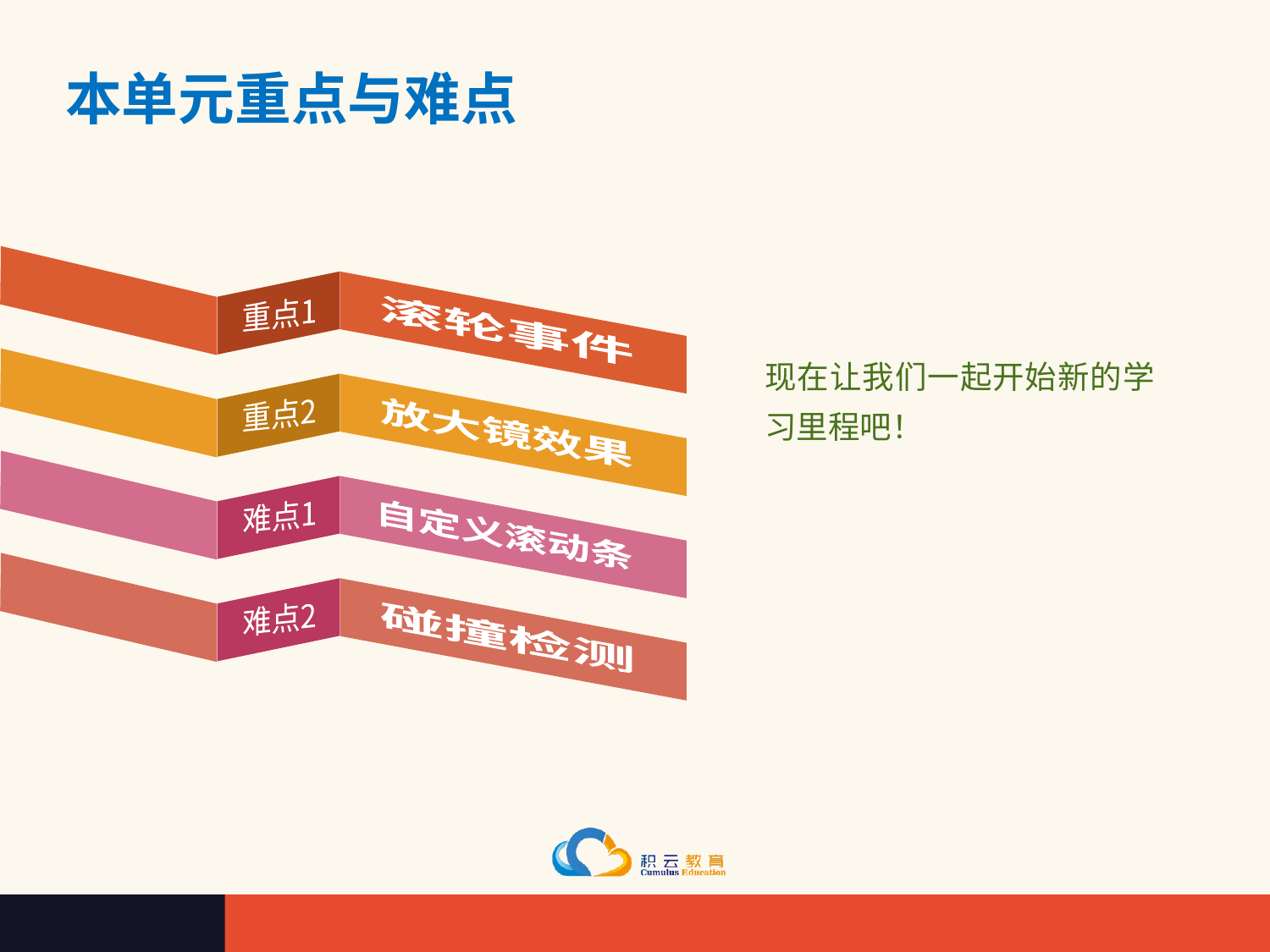

# 本单元重点与难点

滚轮事件
重点1
现在让我们一起开始新的学习里程吧！

重点2
放大镜效果

难点1
自定义滚动条

难点2
碰撞检测